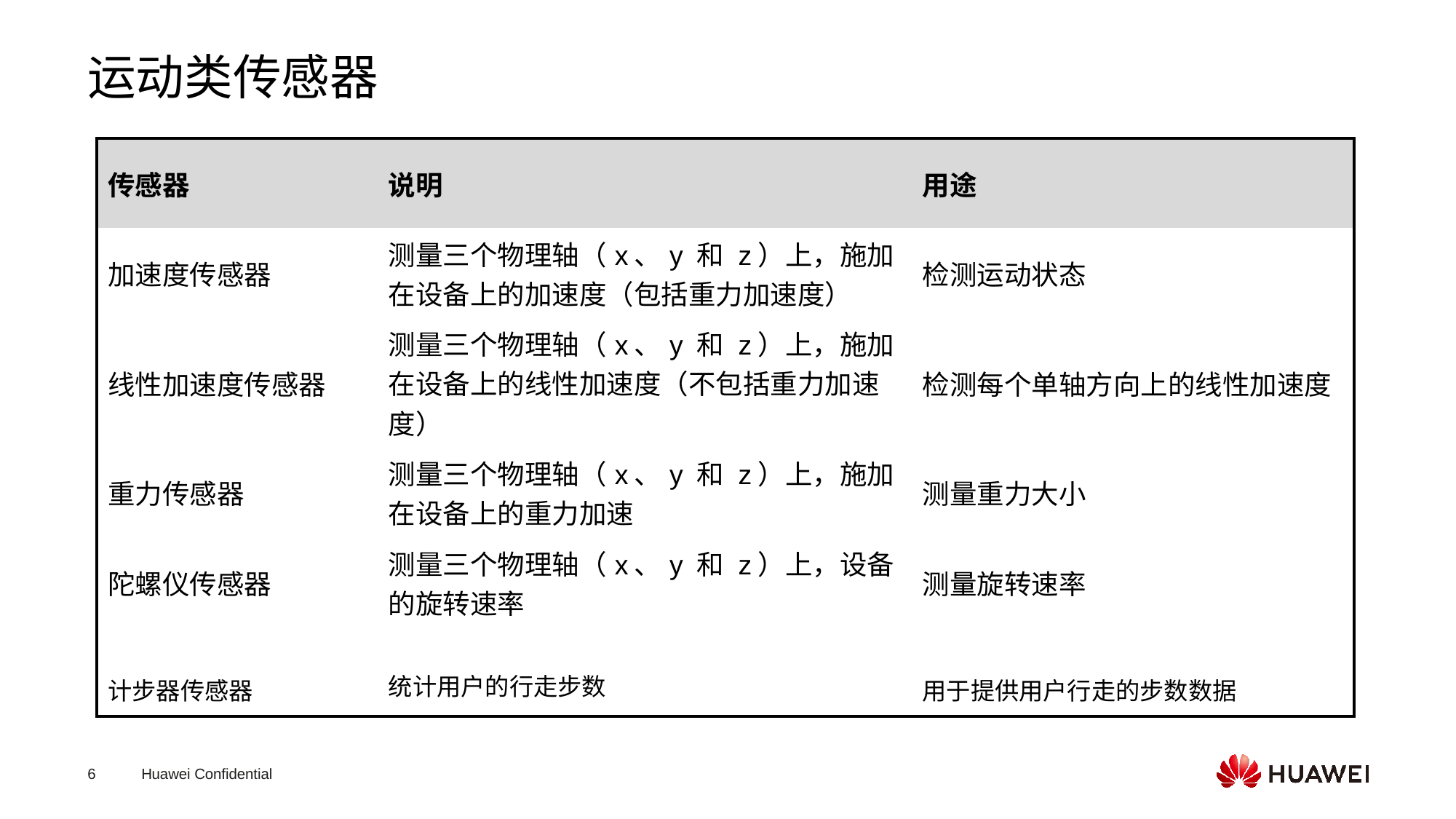

# 运动类传感器
| 传感器 | 说明 | 用途 |
| --- | --- | --- |
| 加速度传感器 | 测量三个物理轴（x、y 和 z）上，施加在设备上的加速度（包括重力加速度） | 检测运动状态 |
| 线性加速度传感器 | 测量三个物理轴（x、y 和 z）上，施加在设备上的线性加速度（不包括重力加速度） | 检测每个单轴方向上的线性加速度 |
| 重力传感器 | 测量三个物理轴（x、y 和 z）上，施加在设备上的重力加速 | 测量重力大小 |
| 陀螺仪传感器 | 测量三个物理轴（x、y 和 z）上，设备的旋转速率 | 测量旋转速率 |
| 计步器传感器 | 统计用户的行走步数 | 用于提供用户行走的步数数据 |